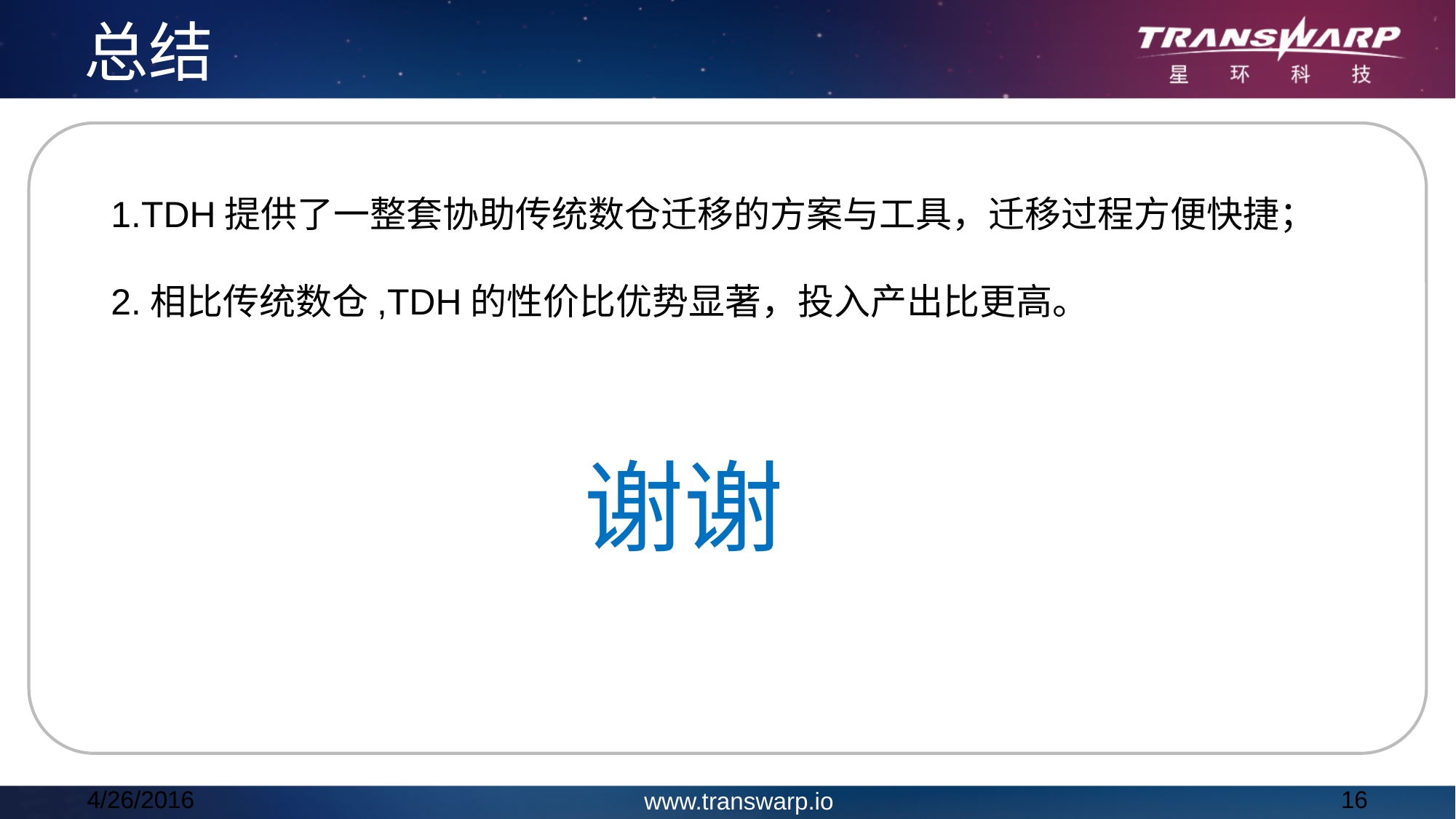

总结

1.TDH提供了一整套协助传统数仓迁移的方案与工具，迁移过程方便快捷；

2.相比传统数仓,TDH的性价比优势显著，投入产出比更高。
谢谢